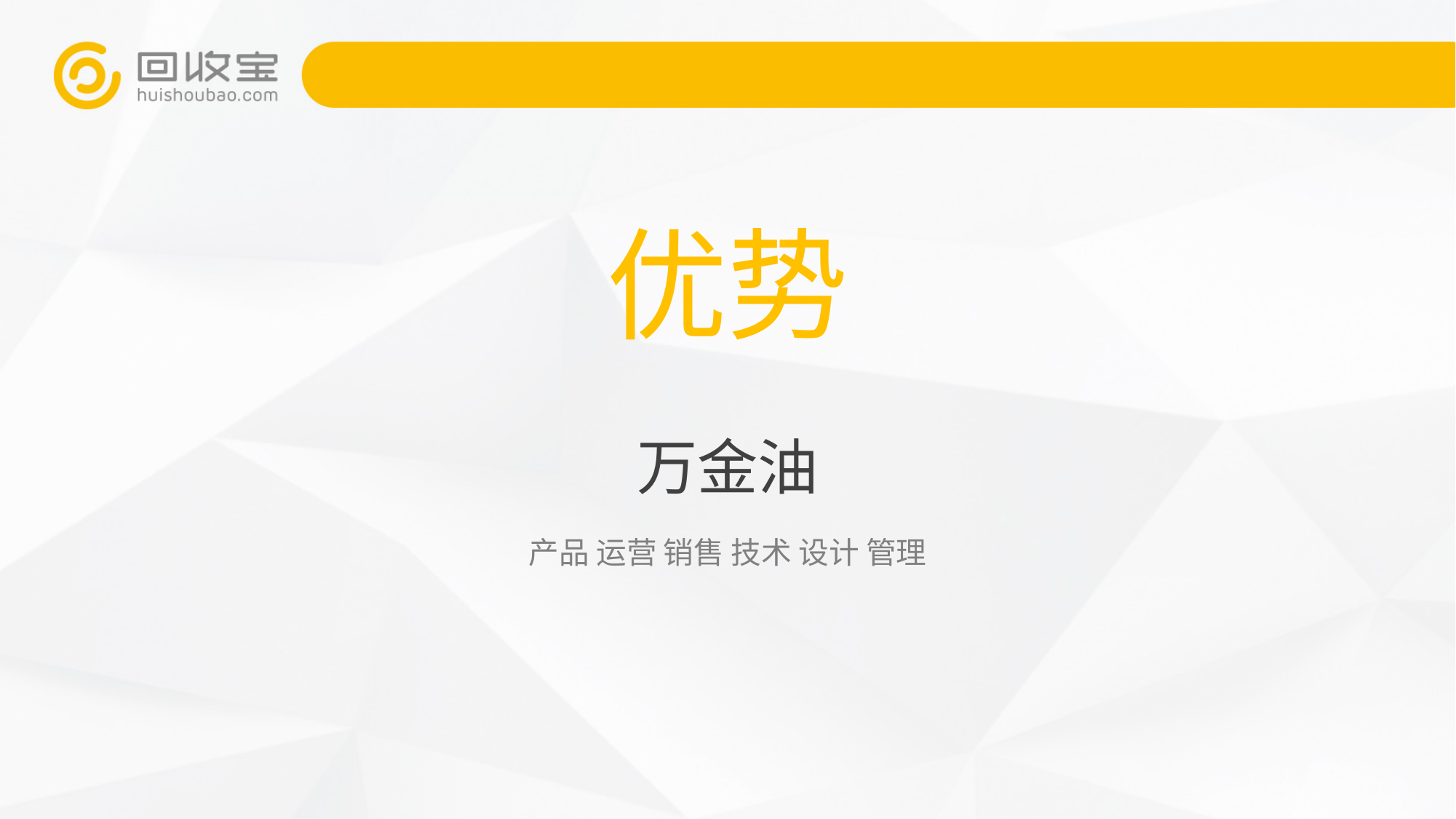

优势
万金油
产品 运营 销售 技术 设计 管理